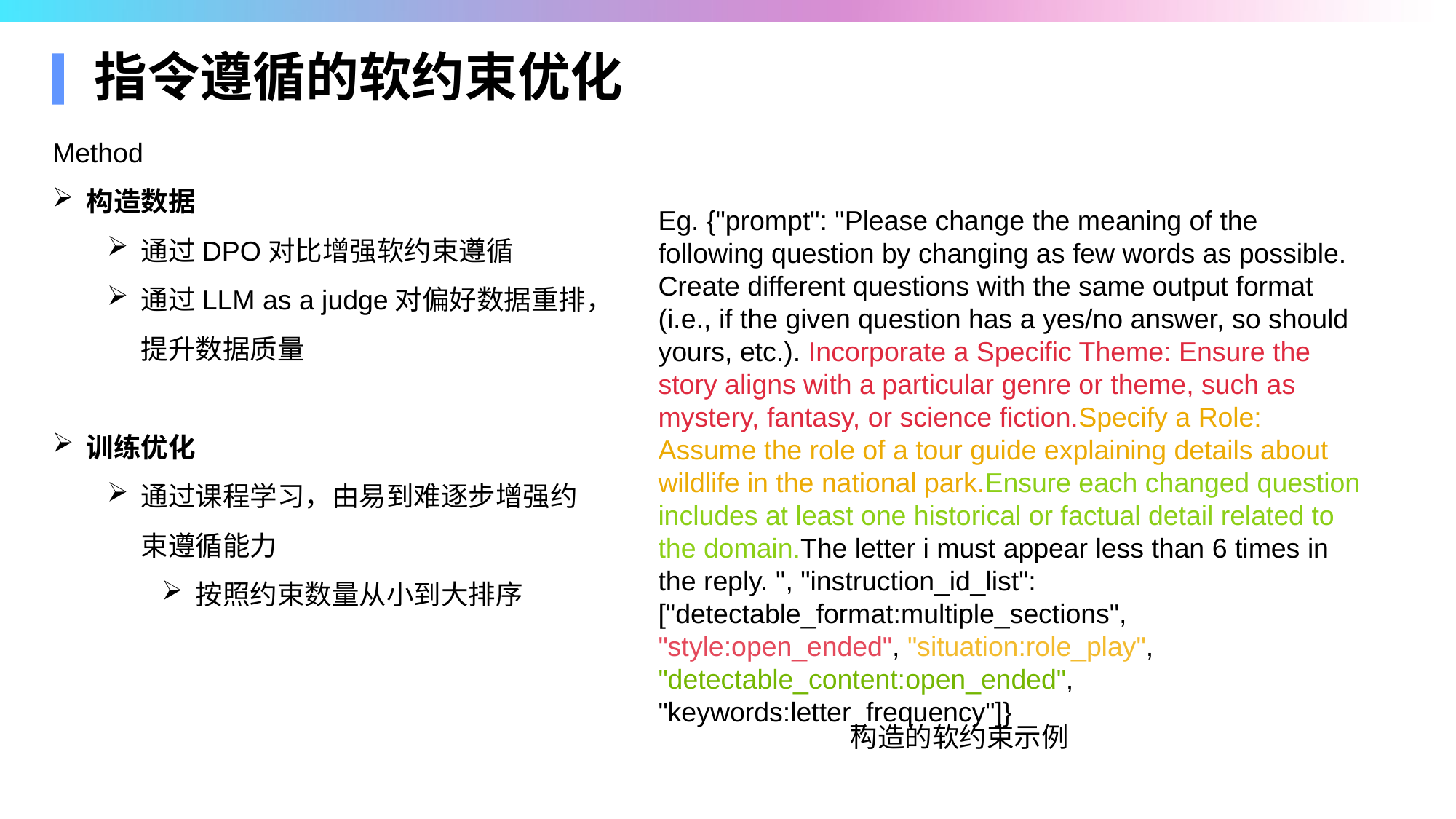

# 指令遵循的软约束优化
Method
构造数据
通过DPO对比增强软约束遵循
通过LLM as a judge对偏好数据重排，提升数据质量

训练优化
通过课程学习，由易到难逐步增强约束遵循能力
按照约束数量从小到大排序

Eg. {"prompt": "Please change the meaning of the following question by changing as few words as possible. Create different questions with the same output format (i.e., if the given question has a yes/no answer, so should yours, etc.). Incorporate a Specific Theme: Ensure the story aligns with a particular genre or theme, such as mystery, fantasy, or science fiction.Specify a Role: Assume the role of a tour guide explaining details about wildlife in the national park.Ensure each changed question includes at least one historical or factual detail related to the domain.The letter i must appear less than 6 times in the reply. ", "instruction_id_list": ["detectable_format:multiple_sections", "style:open_ended", "situation:role_play", "detectable_content:open_ended", "keywords:letter_frequency"]}
构造的软约束示例